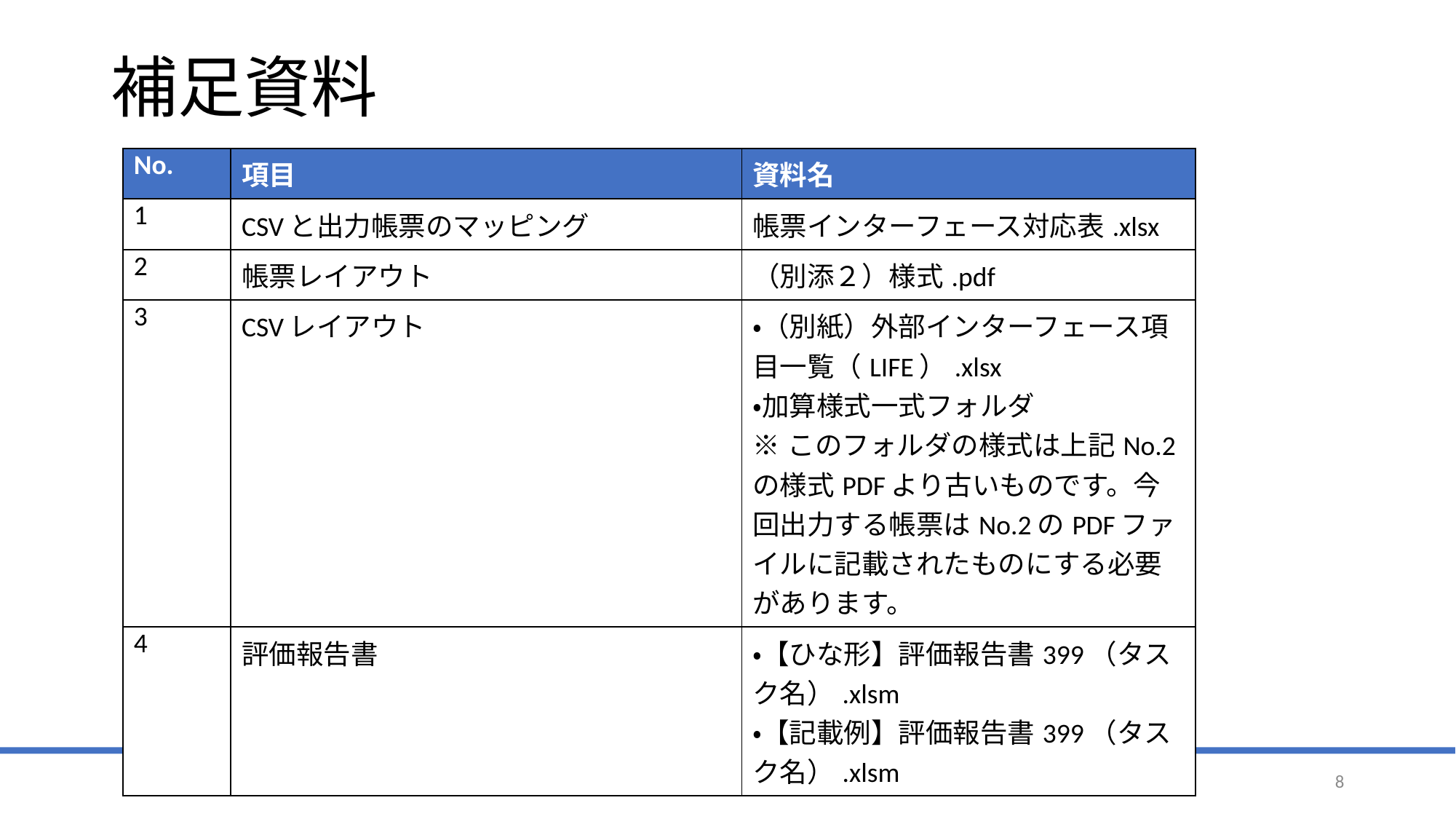

# 補足資料
| No. | 項目 | 資料名 |
| --- | --- | --- |
| 1 | CSVと出力帳票のマッピング | 帳票インターフェース対応表.xlsx |
| 2 | 帳票レイアウト | （別添２）様式.pdf |
| 3 | CSVレイアウト | ・（別紙）外部インターフェース項目一覧（LIFE）.xlsx ・加算様式一式フォルダ ※このフォルダの様式は上記No.2の様式PDFより古いものです。今回出力する帳票はNo.2のPDFファイルに記載されたものにする必要があります。 |
| 4 | 評価報告書 | ・【ひな形】評価報告書399（タスク名）.xlsm ・【記載例】評価報告書399（タスク名）.xlsm |
8